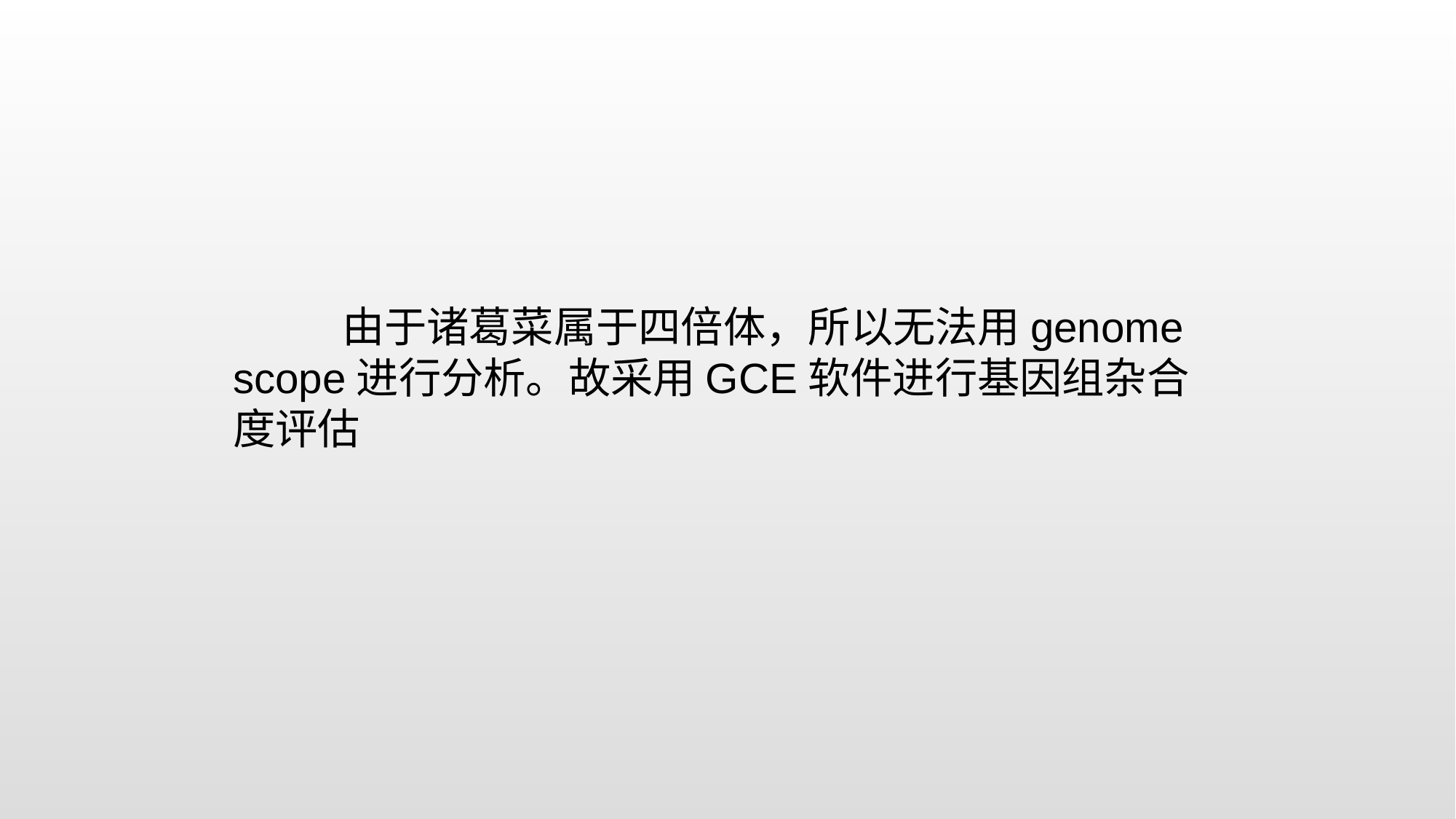

由于诸葛菜属于四倍体，所以无法用genome scope进行分析。故采用GCE软件进行基因组杂合度评估